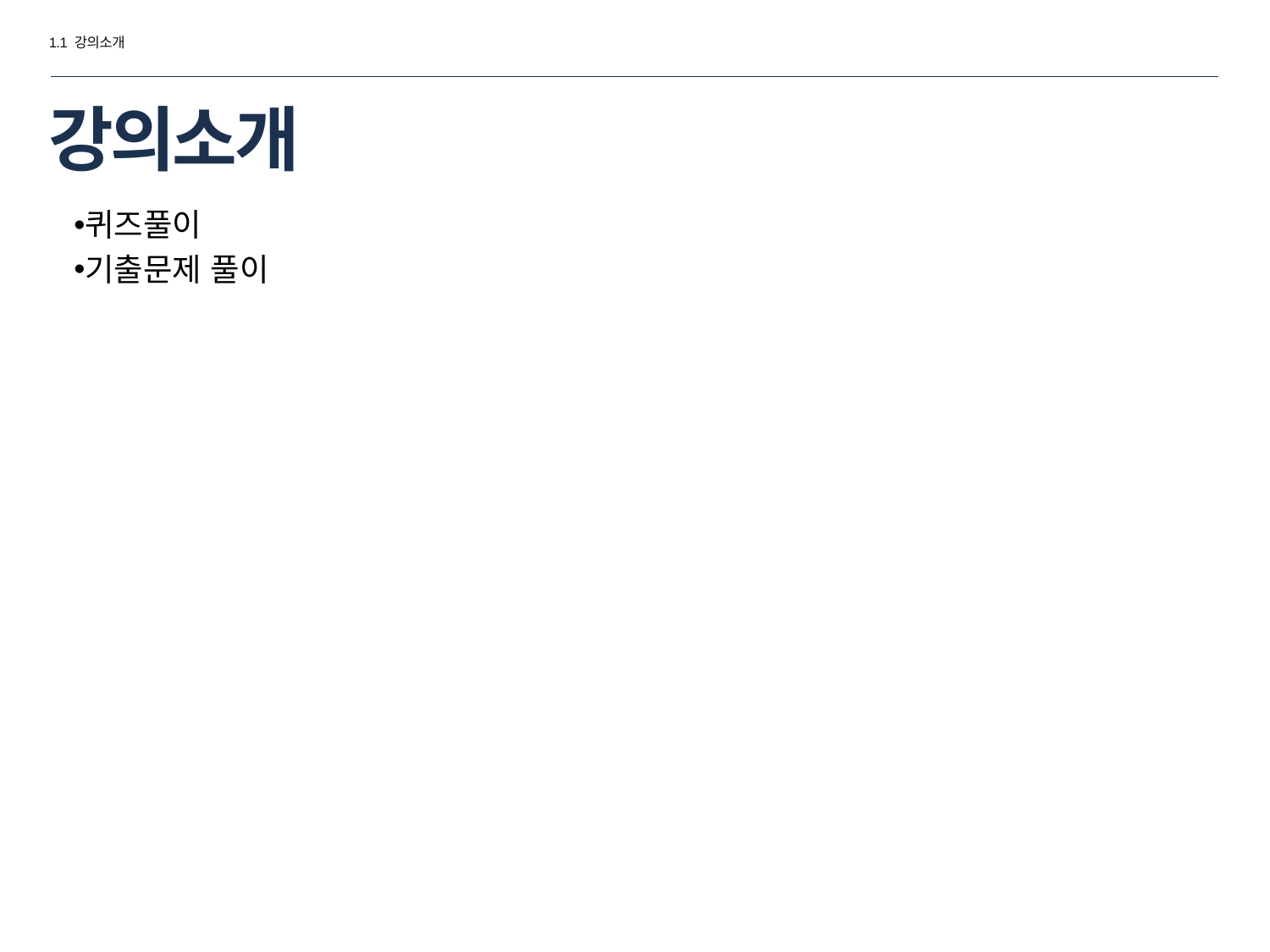

1.1 강의소개
# 강의소개
퀴즈풀이
기출문제 풀이